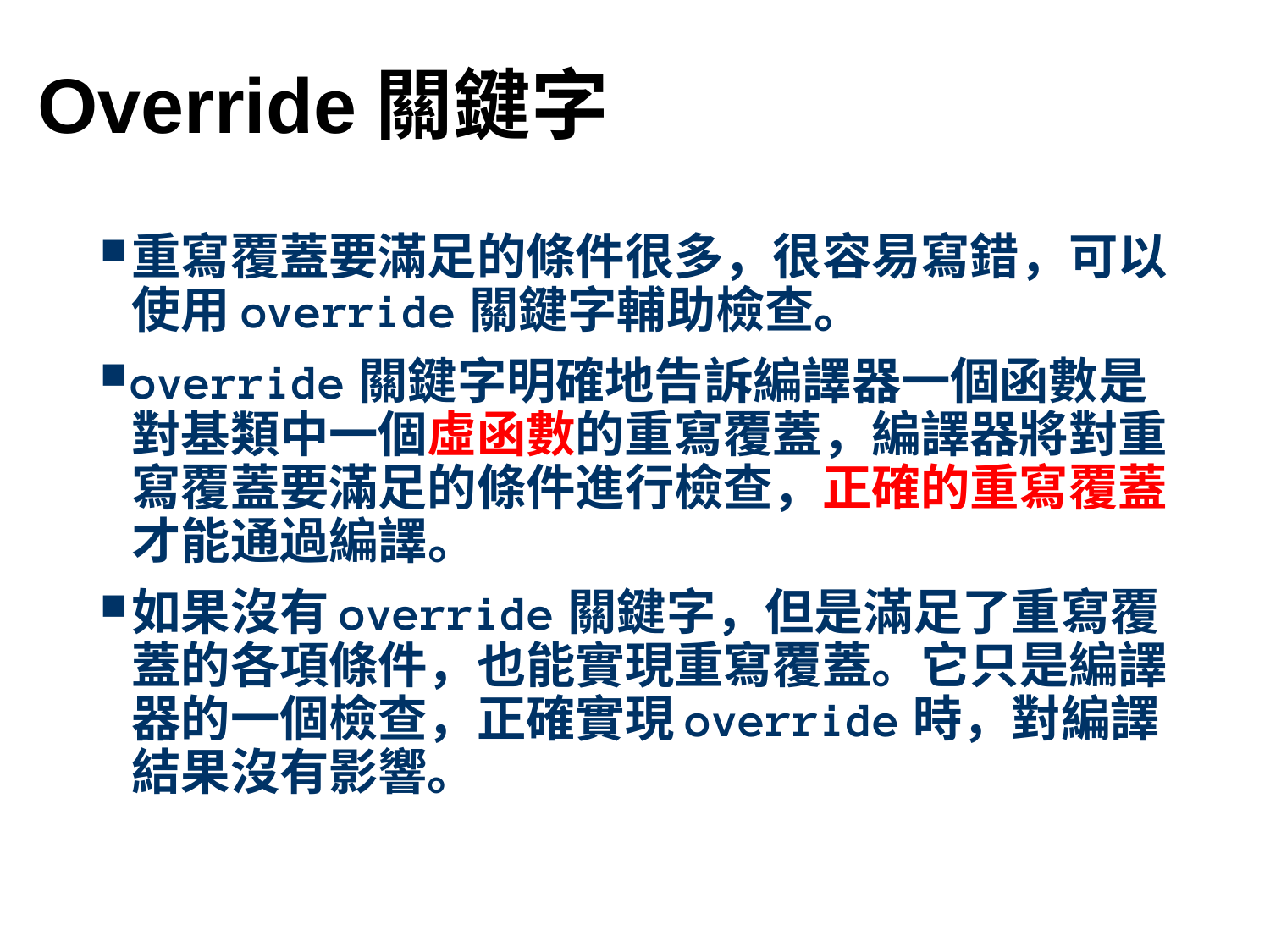

# Override關鍵字
重寫覆蓋要滿足的條件很多，很容易寫錯，可以使用override關鍵字輔助檢查。
override關鍵字明確地告訴編譯器一個函數是對基類中一個虛函數的重寫覆蓋，編譯器將對重寫覆蓋要滿足的條件進行檢查，正確的重寫覆蓋才能通過編譯。
如果沒有override關鍵字，但是滿足了重寫覆蓋的各項條件，也能實現重寫覆蓋。它只是編譯器的一個檢查，正確實現override時，對編譯結果沒有影響。